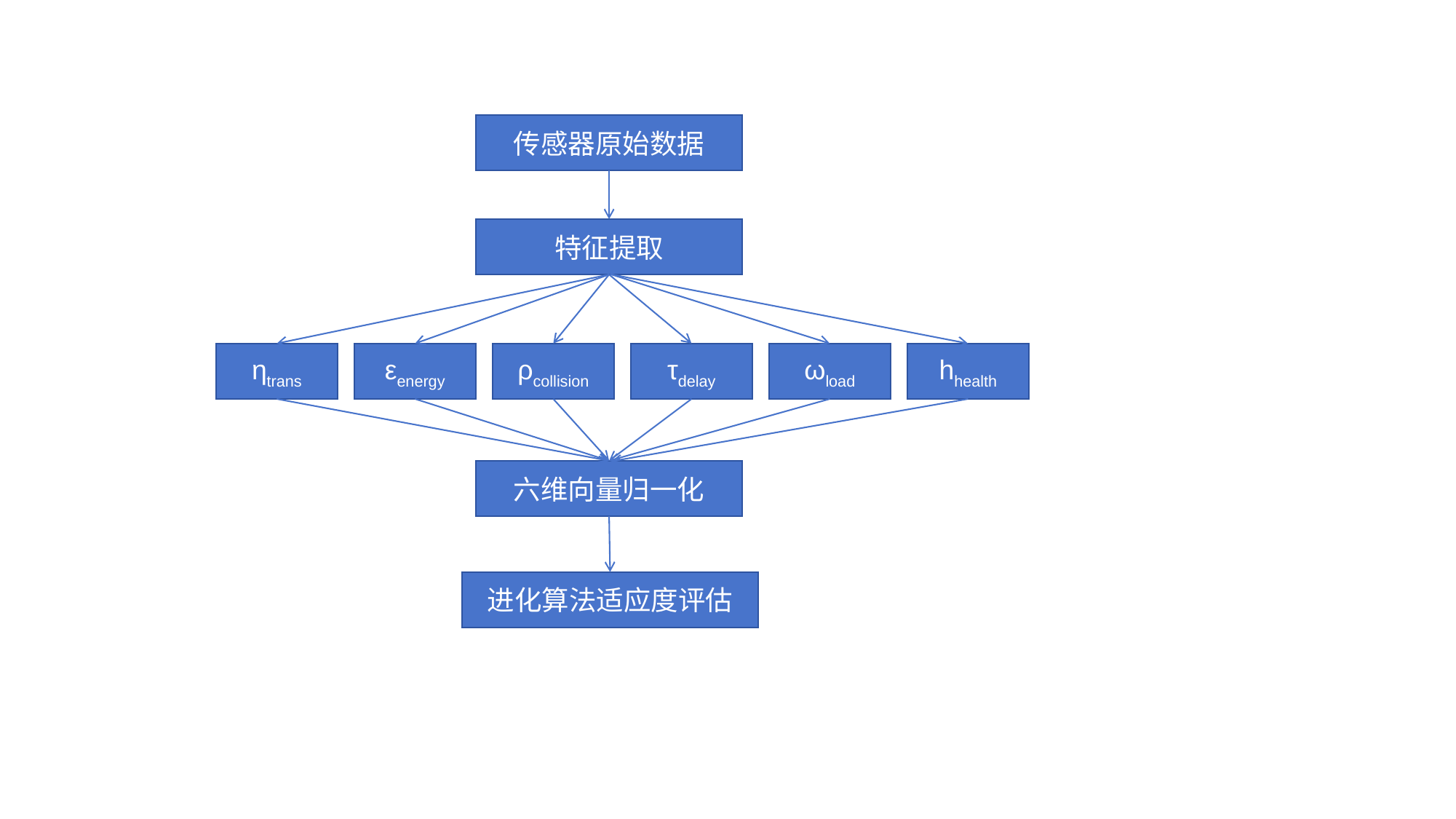

传感器原始数据
特征提取
ηtrans
εenergy
ρcollision
τdelay
ωload
hhealth
六维向量归一化
进化算法适应度评估